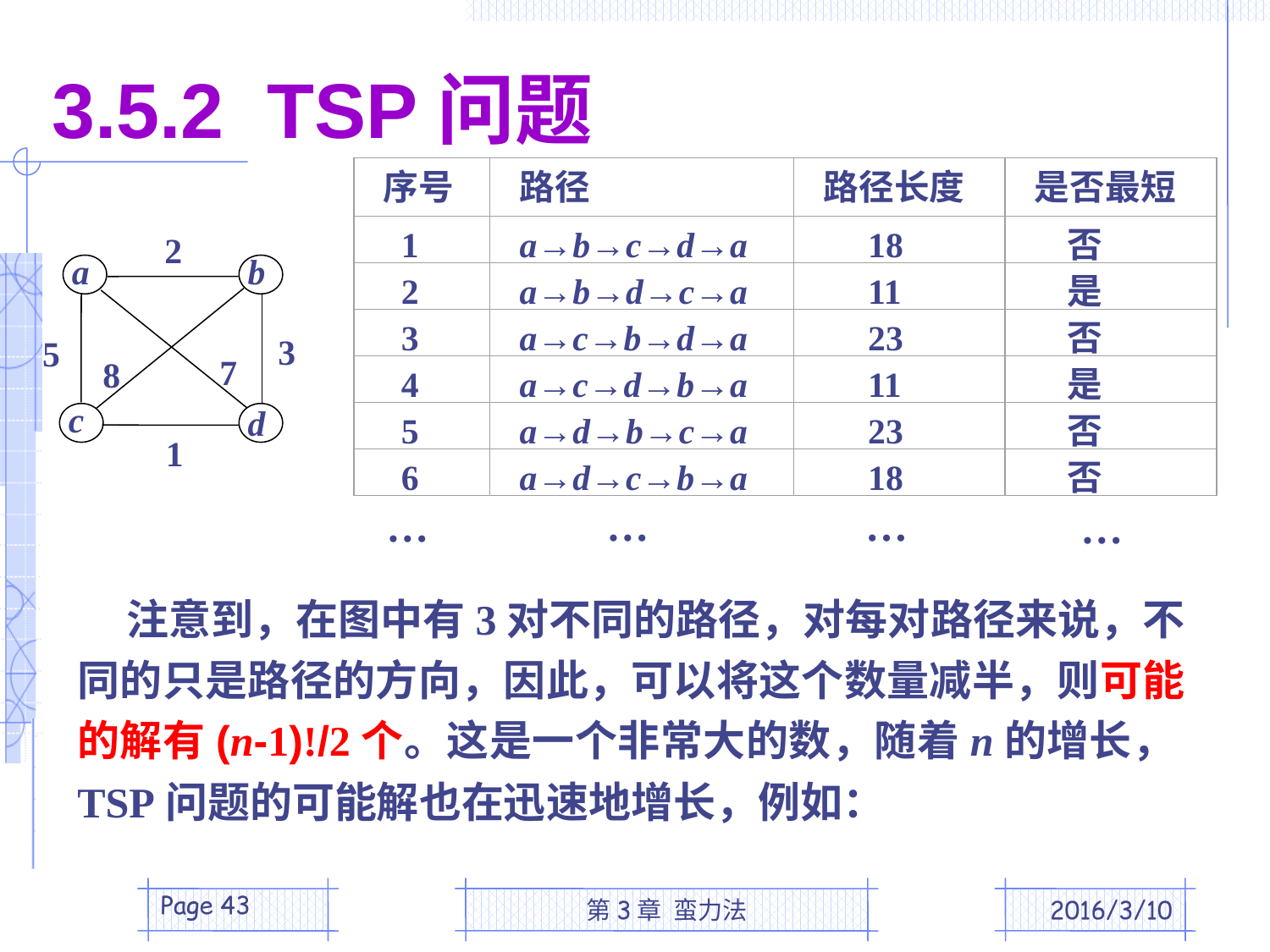

3.5.2  TSP问题

序号

路径

路径长度

是否最短

  1

a→b→c→d→a

     18

   否

  2

a→b→d→c→a

     11

   是

  3

a→c→b→d→a

     23

   否

  4

a→c→d→b→a

     11

   是

  5

a→d→b→c→a

     23

   否

  6

a→d→c→b→a

     18

   否

2
a
b

3
5
7
8
c
d

1
…
…
…
…
    注意到，在图中有3对不同的路径，对每对路径来说，不同的只是路径的方向，因此，可以将这个数量减半，则可能的解有(n-1)!/2个。这是一个非常大的数，随着n的增长，TSP问题的可能解也在迅速地增长，例如：
Page 43
第3章  蛮力法
2016/3/10